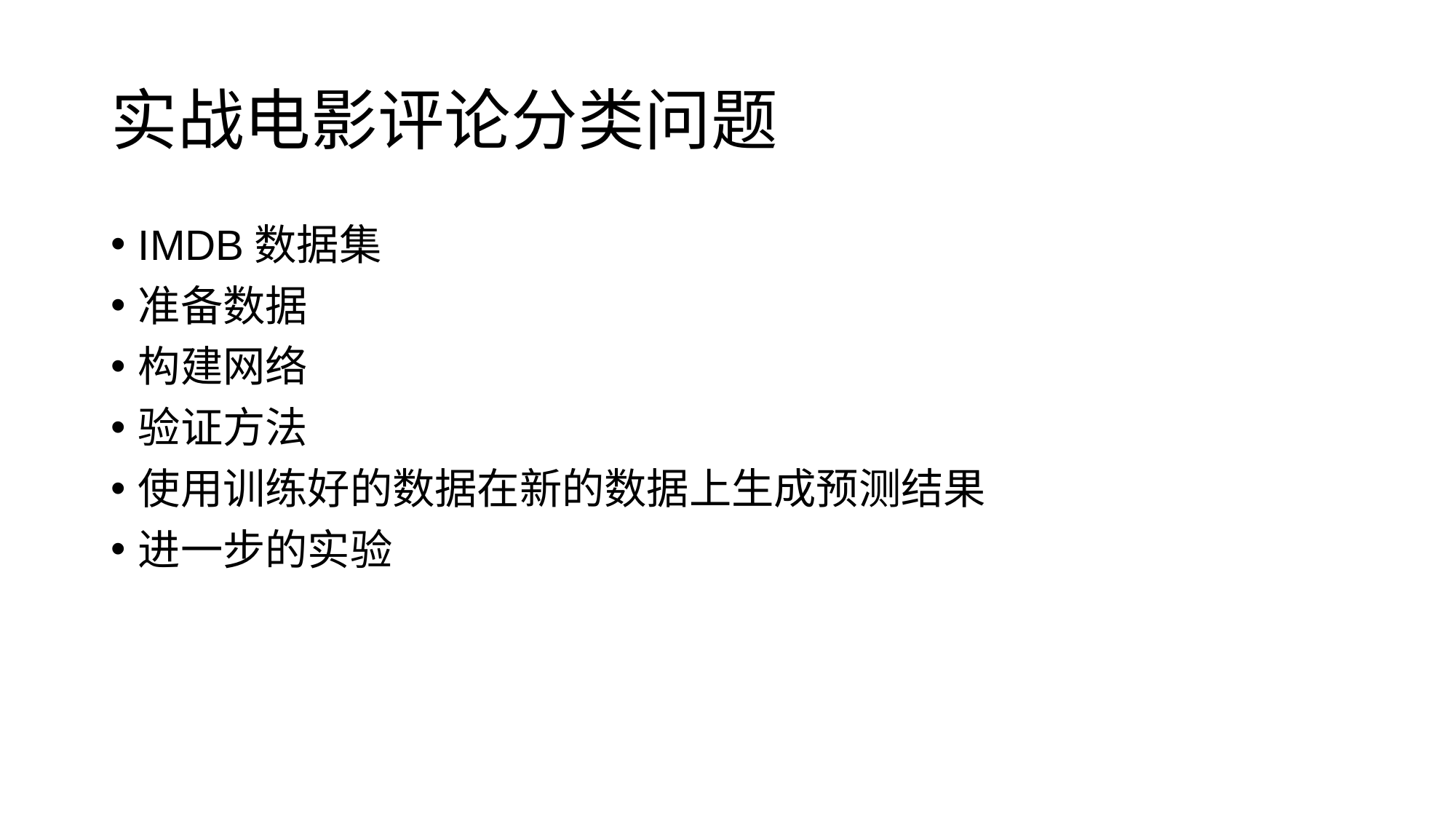

# 实战电影评论分类问题
IMDB数据集
准备数据
构建网络
验证方法
使用训练好的数据在新的数据上生成预测结果
进一步的实验